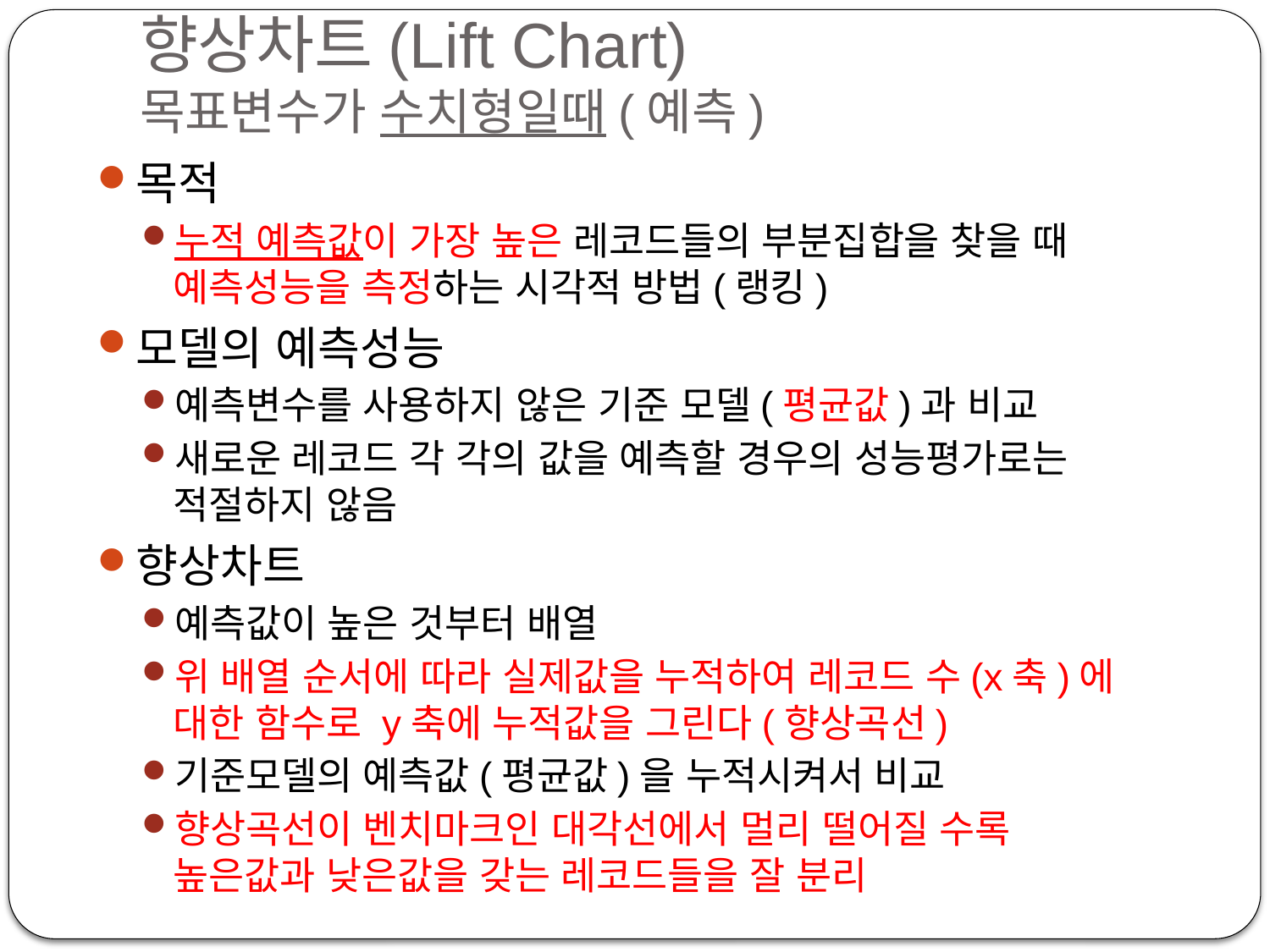

# 향상차트(Lift Chart) 목표변수가 수치형일때(예측)
목적
누적 예측값이 가장 높은 레코드들의 부분집합을 찾을 때 예측성능을 측정하는 시각적 방법(랭킹)
모델의 예측성능
예측변수를 사용하지 않은 기준 모델(평균값)과 비교
새로운 레코드 각 각의 값을 예측할 경우의 성능평가로는 적절하지 않음
향상차트
예측값이 높은 것부터 배열
위 배열 순서에 따라 실제값을 누적하여 레코드 수(x축)에 대한 함수로 y축에 누적값을 그린다(향상곡선)
기준모델의 예측값(평균값)을 누적시켜서 비교
향상곡선이 벤치마크인 대각선에서 멀리 떨어질 수록 높은값과 낮은값을 갖는 레코드들을 잘 분리